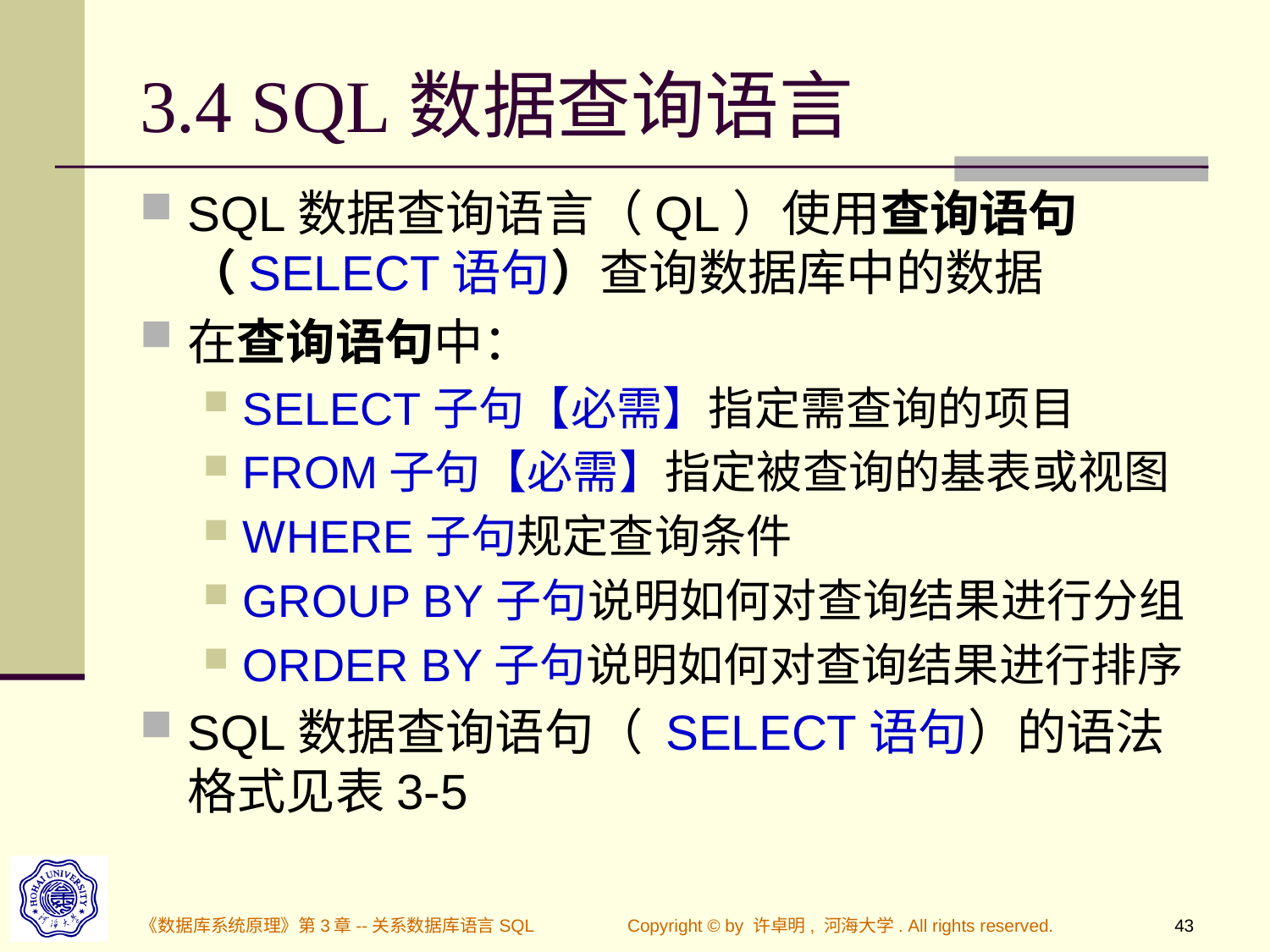

# 3.4 SQL数据查询语言
SQL数据查询语言（QL）使用查询语句（SELECT语句）查询数据库中的数据
在查询语句中：
SELECT子句【必需】指定需查询的项目
FROM子句【必需】指定被查询的基表或视图
WHERE子句规定查询条件
GROUP BY子句说明如何对查询结果进行分组
ORDER BY子句说明如何对查询结果进行排序
SQL数据查询语句（ SELECT语句）的语法格式见表3-5
《数据库系统原理》第3章--关系数据库语言SQL
Copyright © by 许卓明, 河海大学. All rights reserved.
43